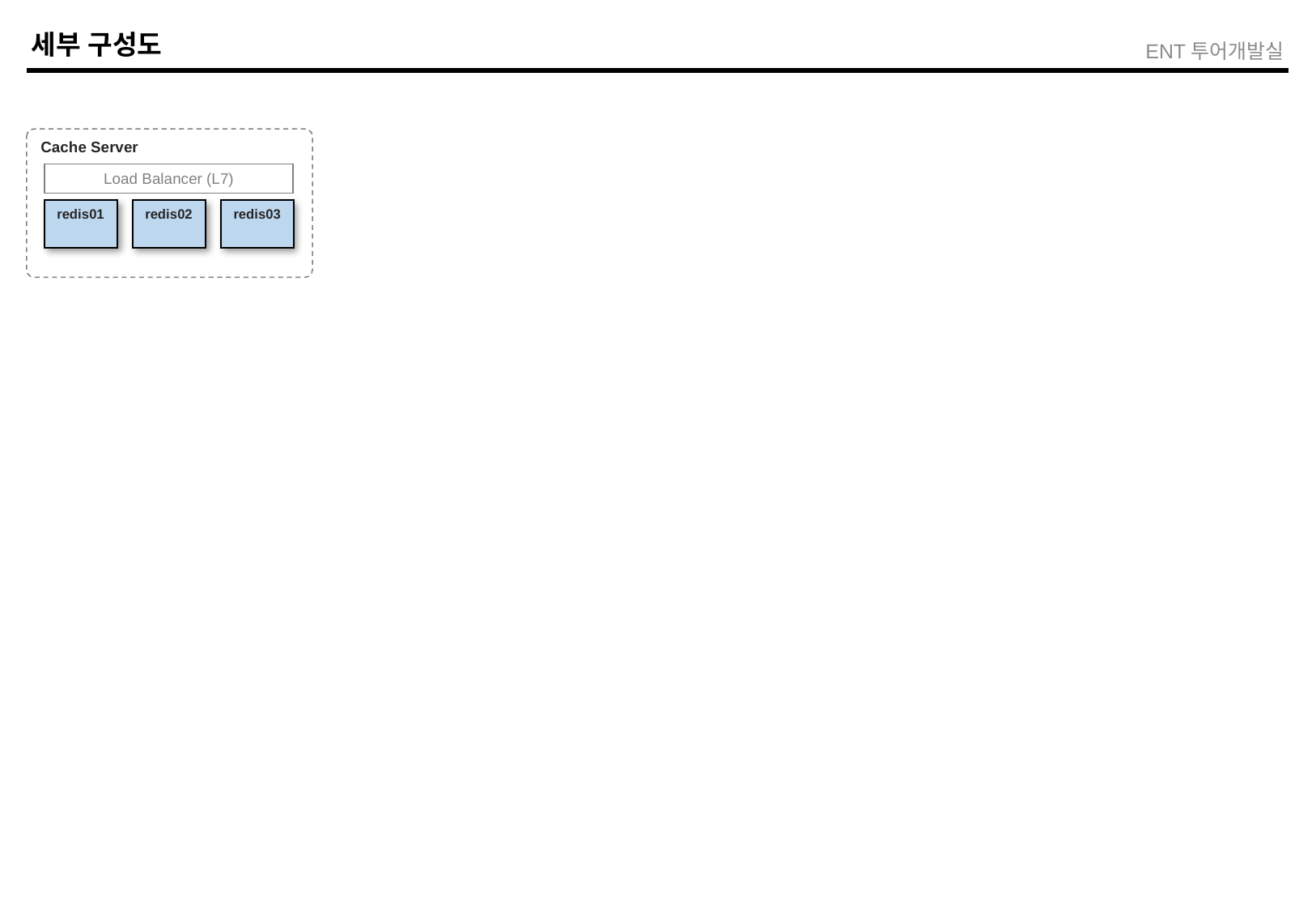

# 세부 구성도
ENT투어개발실
Cache Server
Load Balancer (L7)
redis01
redis02
redis03